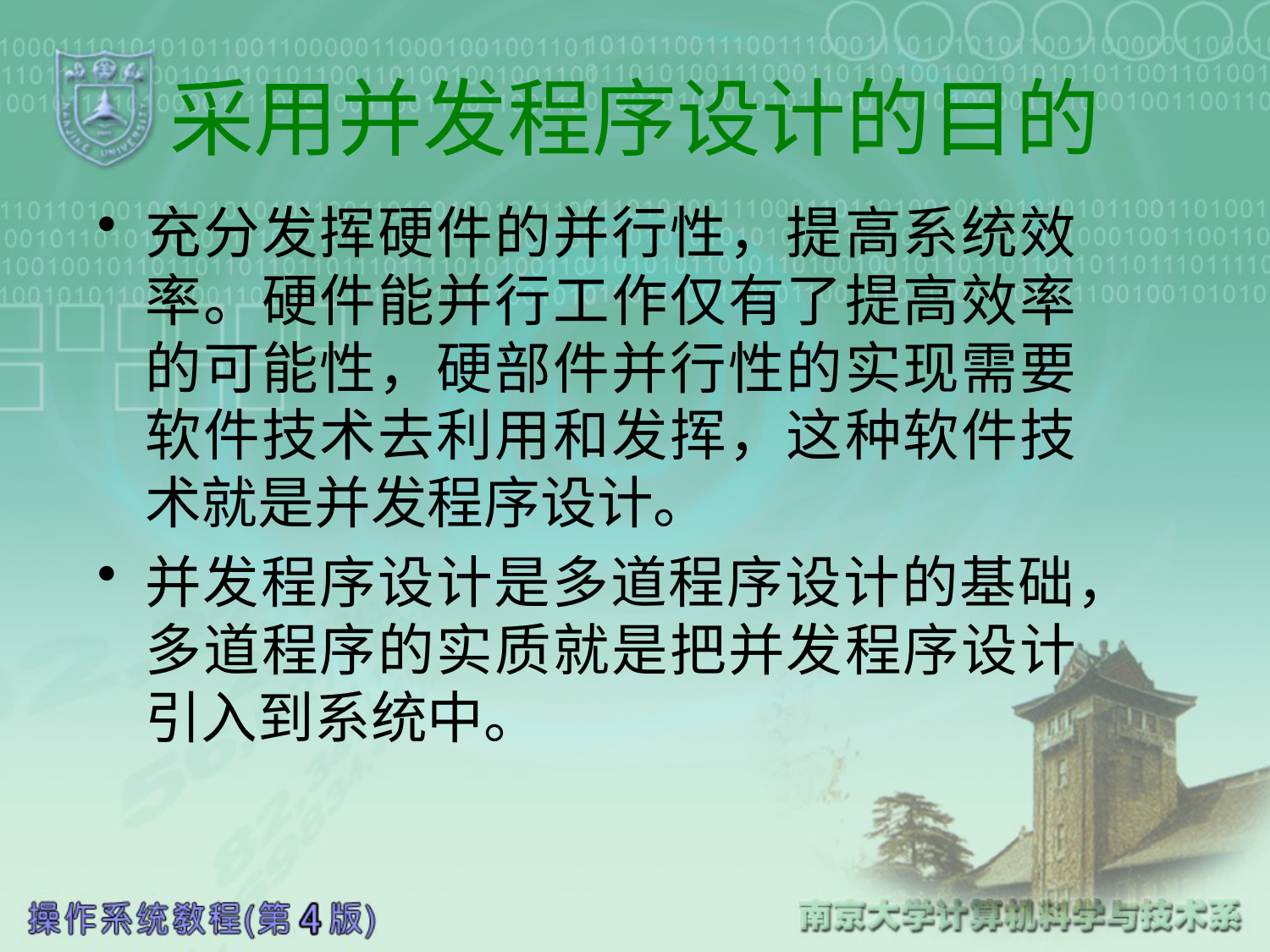

# 采用并发程序设计的目的
充分发挥硬件的并行性，提高系统效率。硬件能并行工作仅有了提高效率的可能性，硬部件并行性的实现需要软件技术去利用和发挥，这种软件技术就是并发程序设计。
并发程序设计是多道程序设计的基础，多道程序的实质就是把并发程序设计引入到系统中。